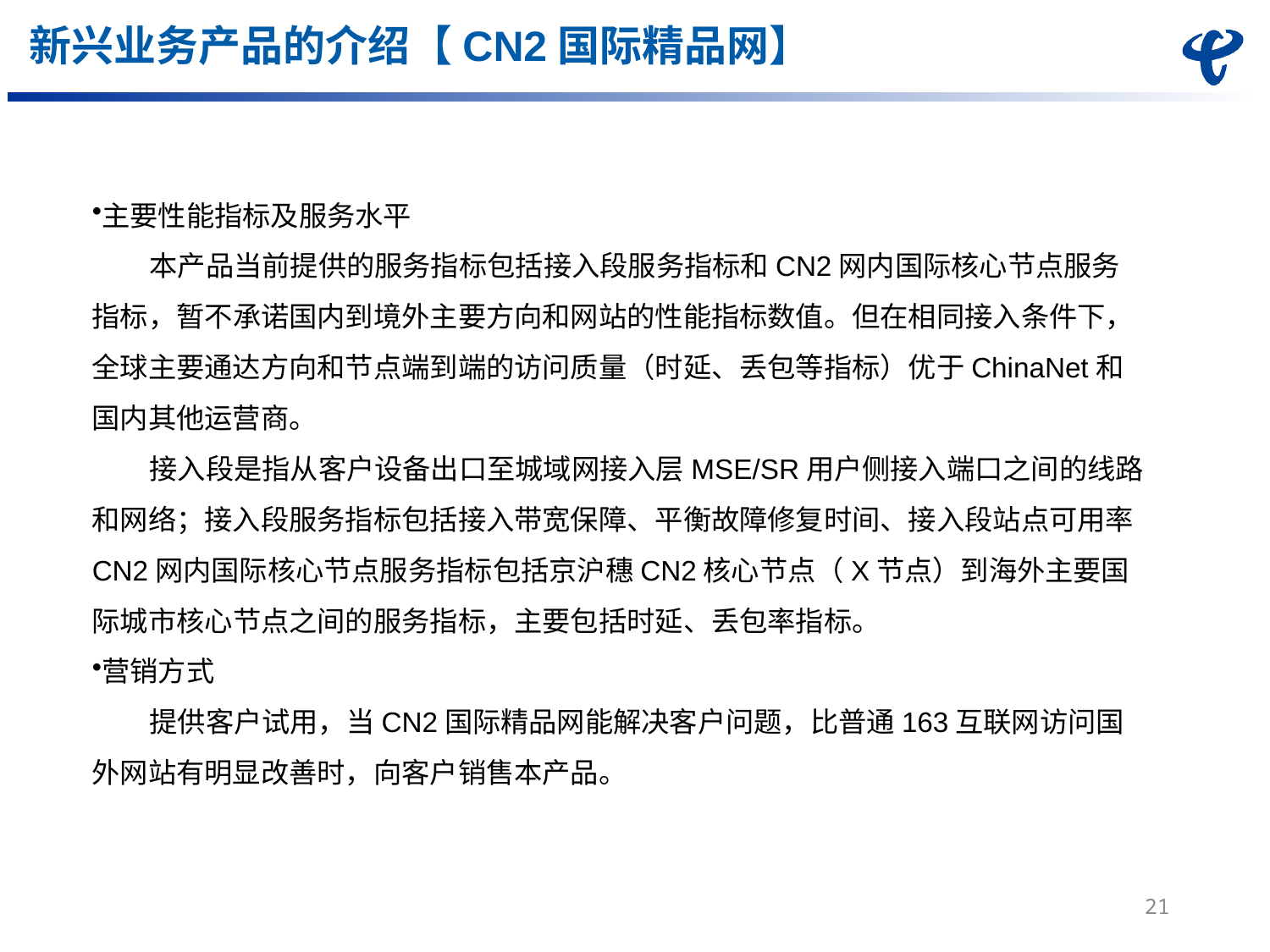

# 新兴业务产品的介绍【CN2国际精品网】
主要性能指标及服务水平
        本产品当前提供的服务指标包括接入段服务指标和CN2网内国际核心节点服务指标，暂不承诺国内到境外主要方向和网站的性能指标数值。但在相同接入条件下，全球主要通达方向和节点端到端的访问质量（时延、丢包等指标）优于ChinaNet和国内其他运营商。
        接入段是指从客户设备出口至城域网接入层MSE/SR用户侧接入端口之间的线路和网络；接入段服务指标包括接入带宽保障、平衡故障修复时间、接入段站点可用率
CN2网内国际核心节点服务指标包括京沪穗CN2核心节点（X节点）到海外主要国际城市核心节点之间的服务指标，主要包括时延、丢包率指标。
营销方式
        提供客户试用，当CN2国际精品网能解决客户问题，比普通163互联网访问国外网站有明显改善时，向客户销售本产品。
21